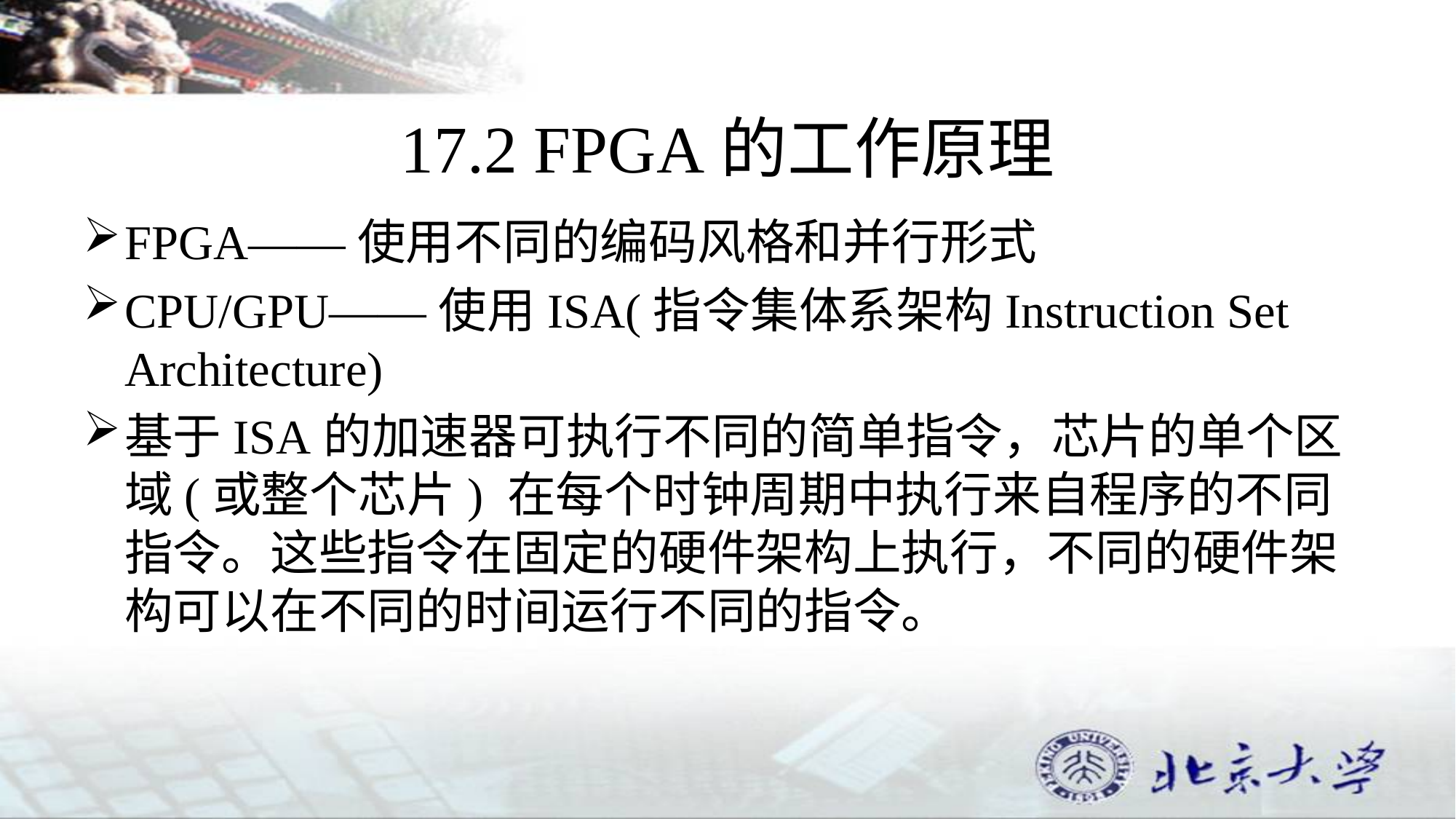

# 17.2 FPGA的工作原理
FPGA——使用不同的编码风格和并行形式
CPU/GPU——使用ISA(指令集体系架构Instruction Set Architecture)
基于ISA的加速器可执行不同的简单指令，芯片的单个区域(或整个芯片) 在每个时钟周期中执行来自程序的不同指令。这些指令在固定的硬件架构上执行，不同的硬件架构可以在不同的时间运行不同的指令。